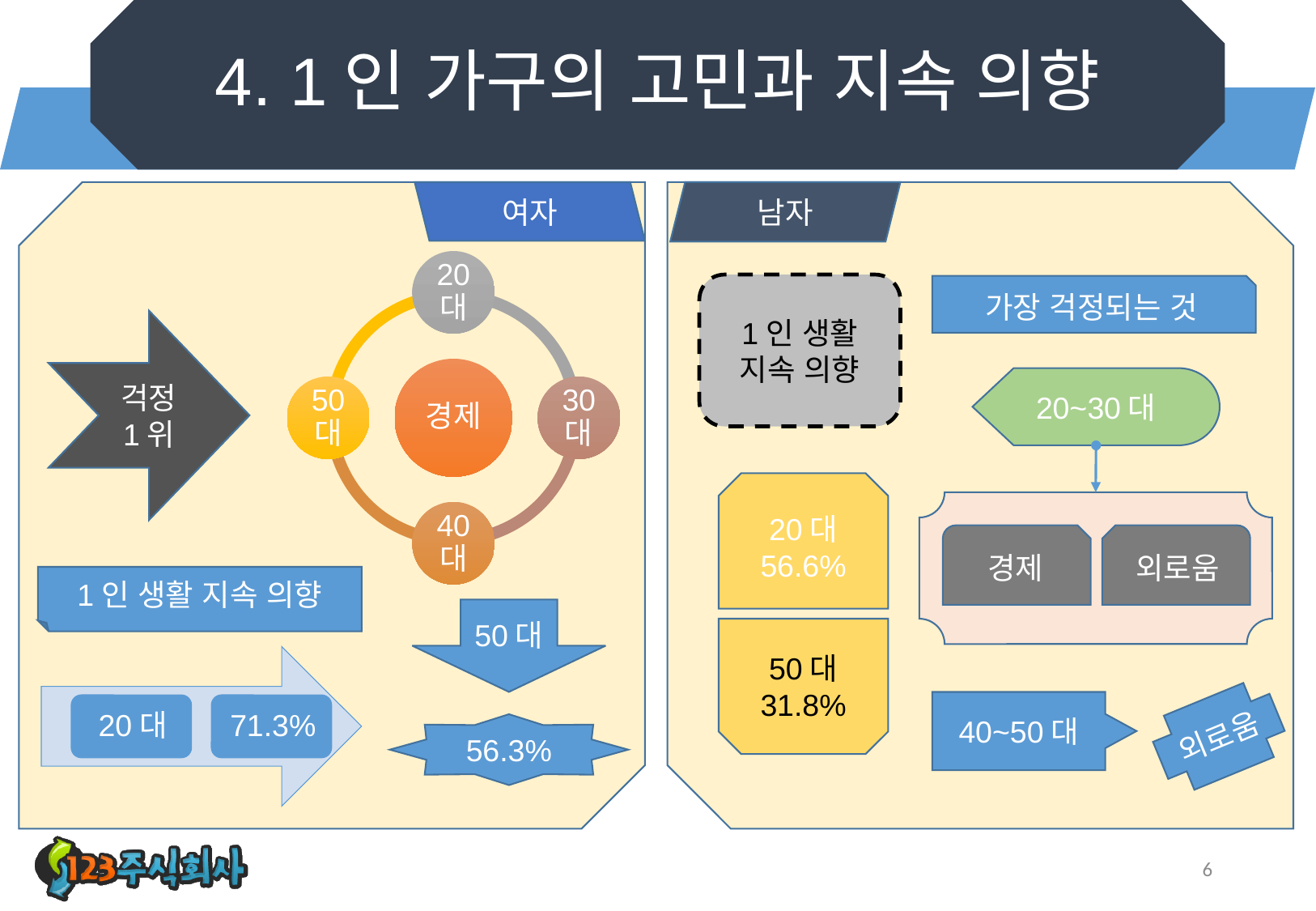

# 4. 1인 가구의 고민과 지속 의향

여자
경제
20
대
30
대
40
대
50
대
걱정
1위
1인 생활 지속 의향
50대
20대
71.3%
56.3%

남자
1인 생활
지속 의향
가장 걱정되는 것
20~30대
20대
56.6%

경제
외로움

50대
31.8%
40~50대
외로움
6